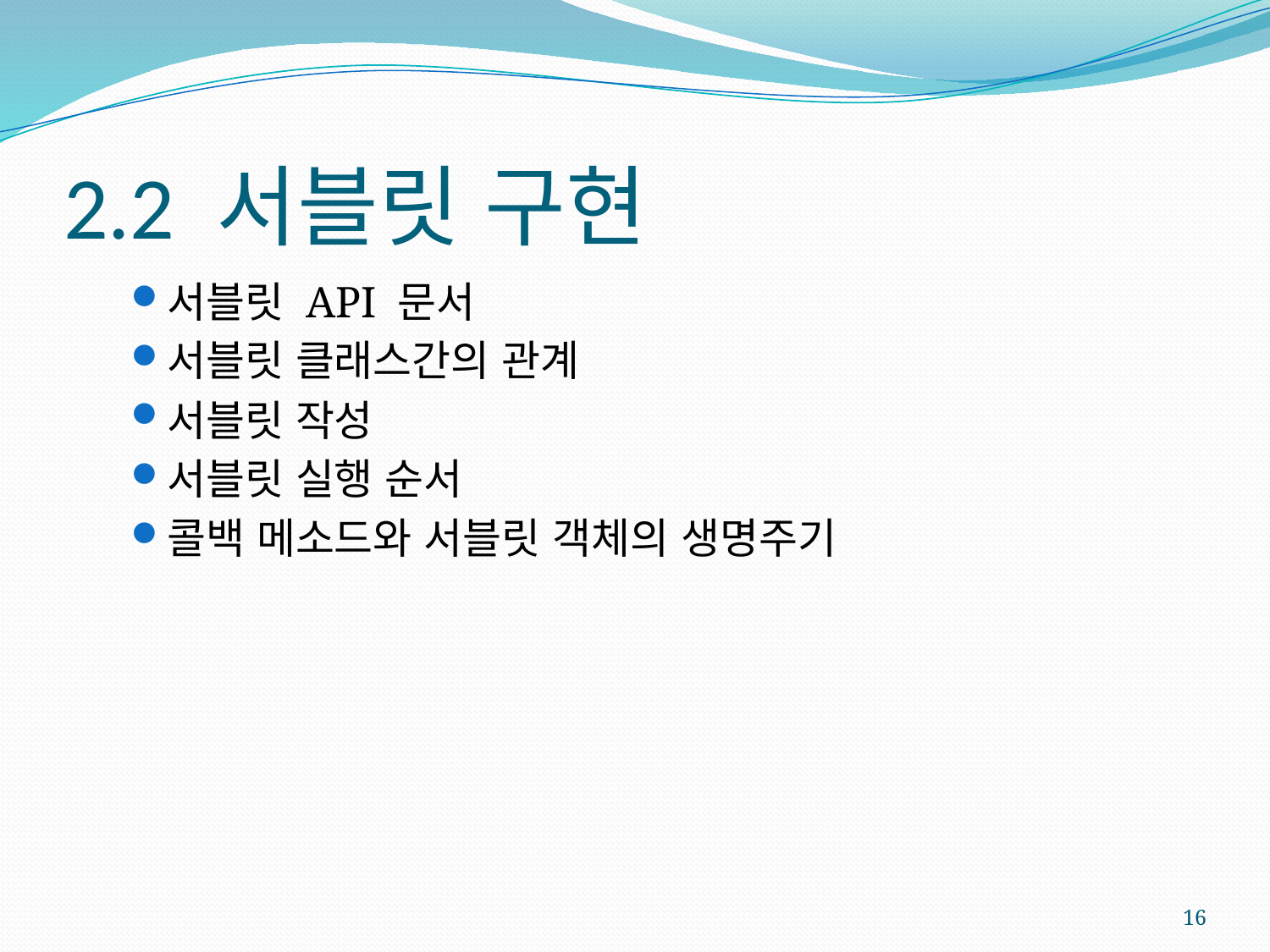

# 2.2 서블릿 구현
서블릿 API 문서
서블릿 클래스간의 관계
서블릿 작성
서블릿 실행 순서
콜백 메소드와 서블릿 객체의 생명주기
16